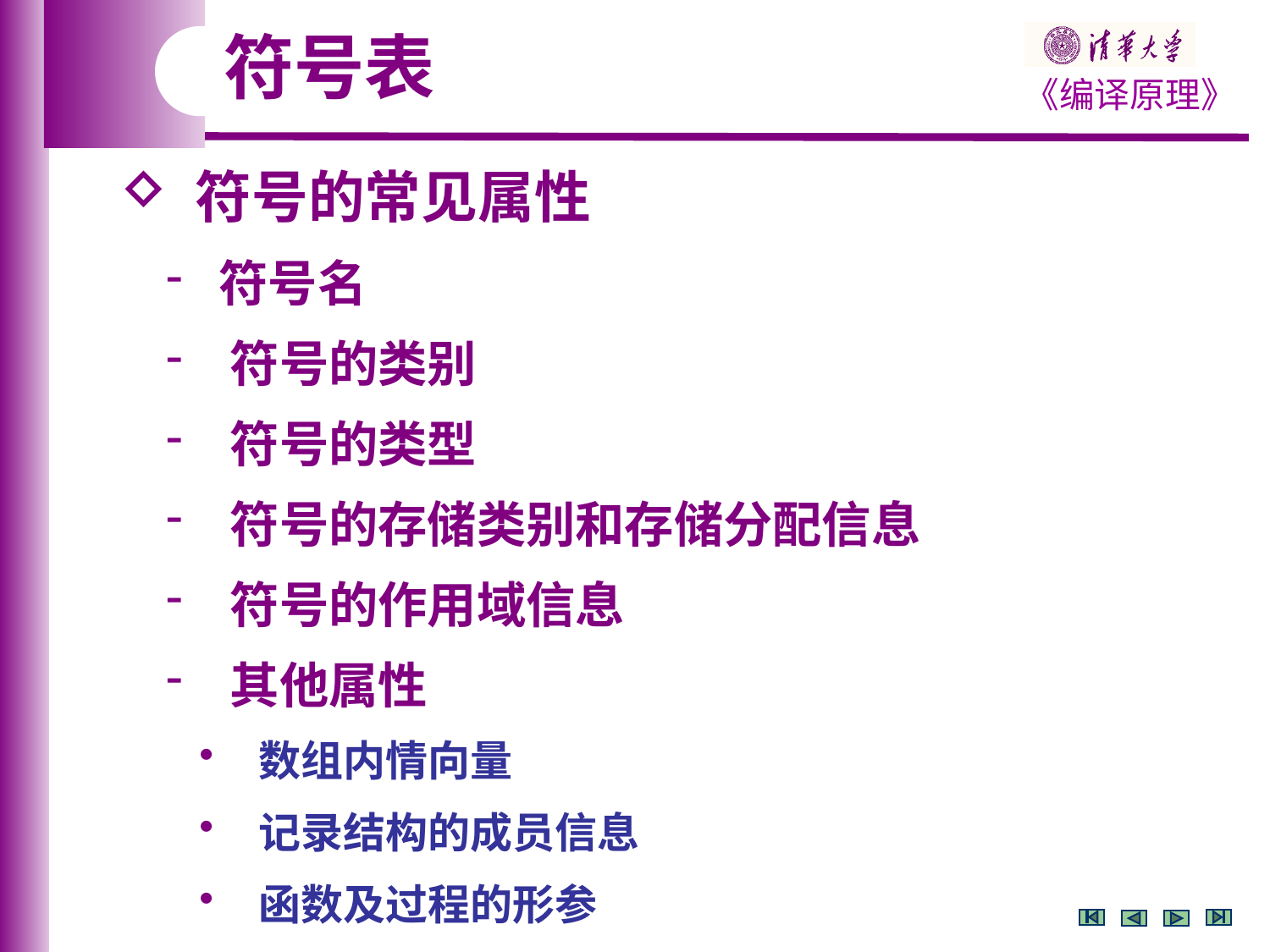

符号表
 符号的常见属性
 符号名

  符号的类别

  符号的类型

  符号的存储类别和存储分配信息

  符号的作用域信息

  其他属性

  数组内情向量

  记录结构的成员信息

  函数及过程的形参